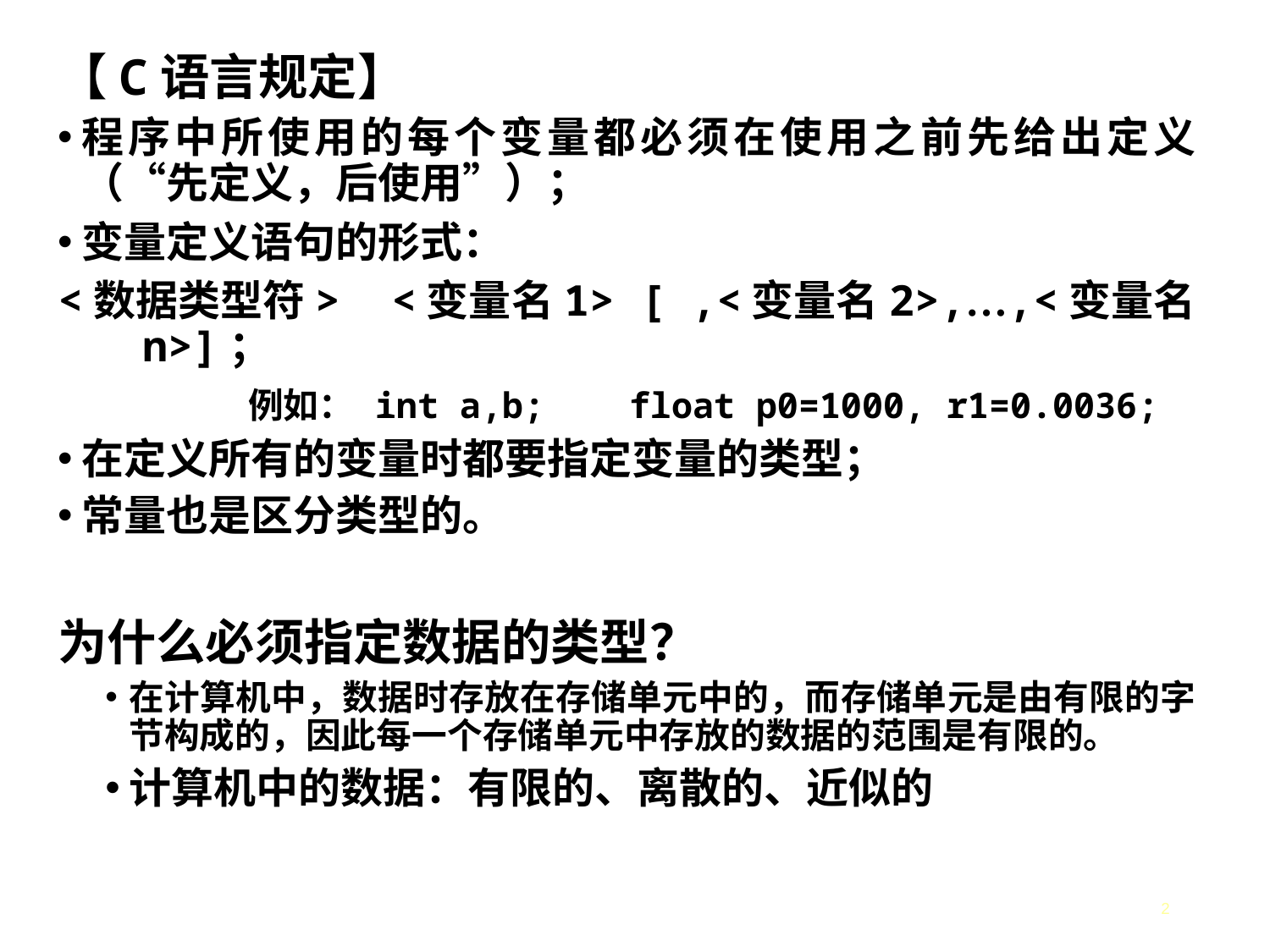

【C语言规定】
程序中所使用的每个变量都必须在使用之前先给出定义（“先定义，后使用”）；
变量定义语句的形式：
<数据类型符>  <变量名1> [ ,<变量名2>,…,<变量名n>]；
	例如： 	int a,b; 	float p0=1000, r1=0.0036;
在定义所有的变量时都要指定变量的类型；
常量也是区分类型的。

为什么必须指定数据的类型？
在计算机中，数据时存放在存储单元中的，而存储单元是由有限的字节构成的，因此每一个存储单元中存放的数据的范围是有限的。
计算机中的数据：有限的、离散的、近似的
2